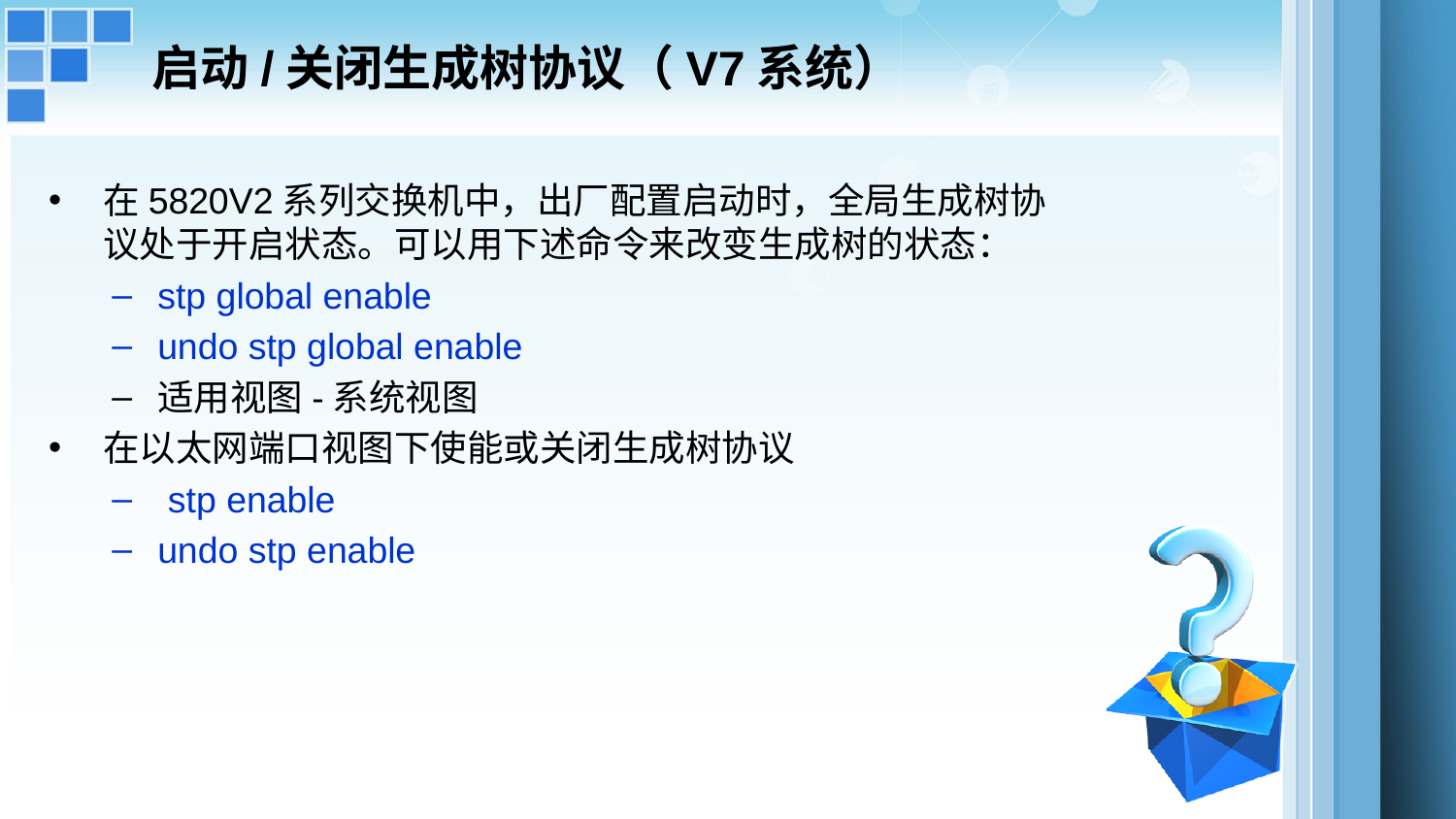

启动/关闭生成树协议（V7系统）
在5820V2系列交换机中，出厂配置启动时，全局生成树协议处于开启状态。可以用下述命令来改变生成树的状态：
stp global enable
undo stp global enable
适用视图-系统视图
在以太网端口视图下使能或关闭生成树协议
 stp enable
undo stp enable